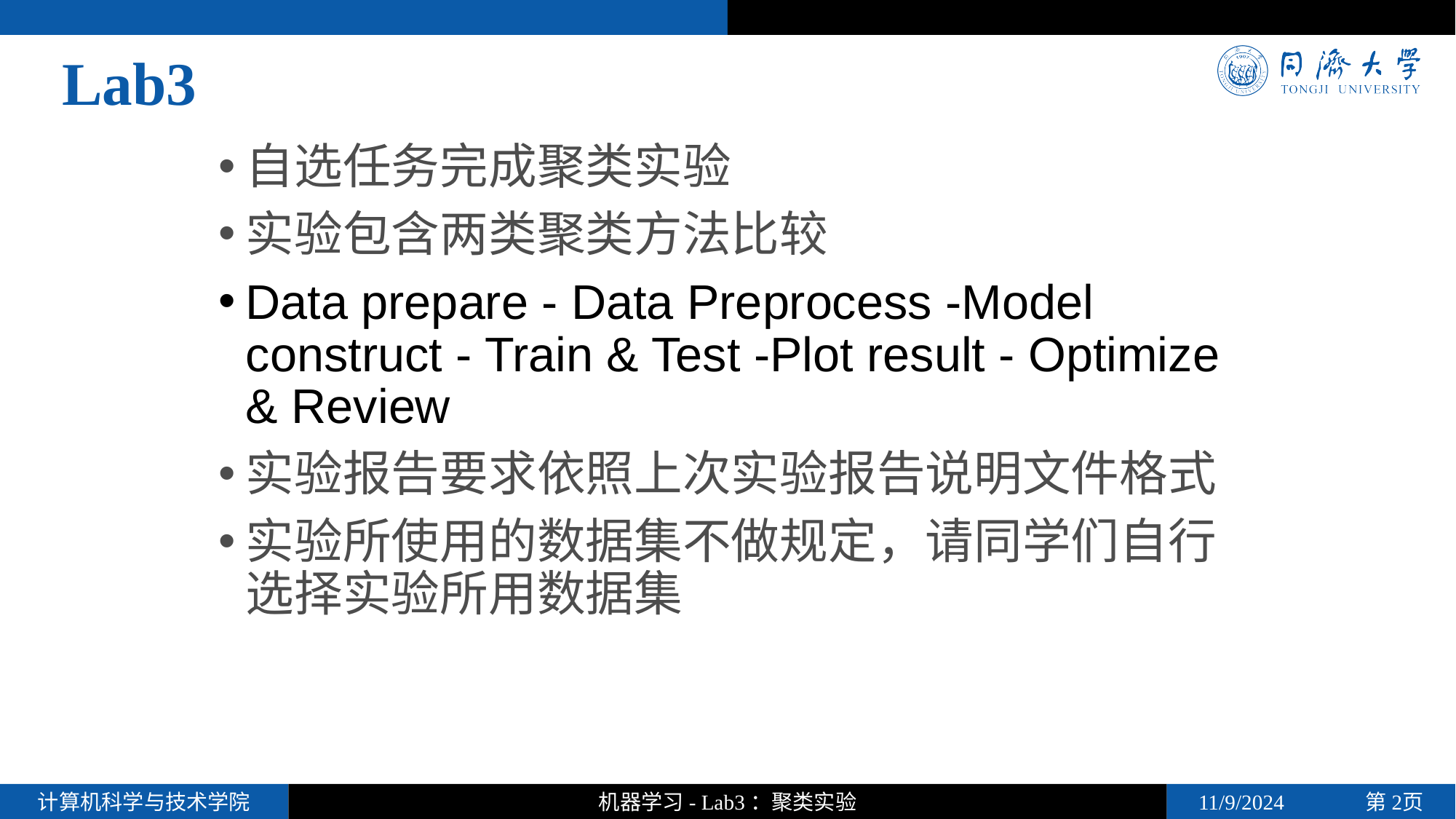

Lab3
自选任务完成聚类实验
实验包含两类聚类方法比较
Data prepare - Data Preprocess -Model construct - Train & Test -Plot result - Optimize & Review
实验报告要求依照上次实验报告说明文件格式
实验所使用的数据集不做规定，请同学们自行选择实验所用数据集